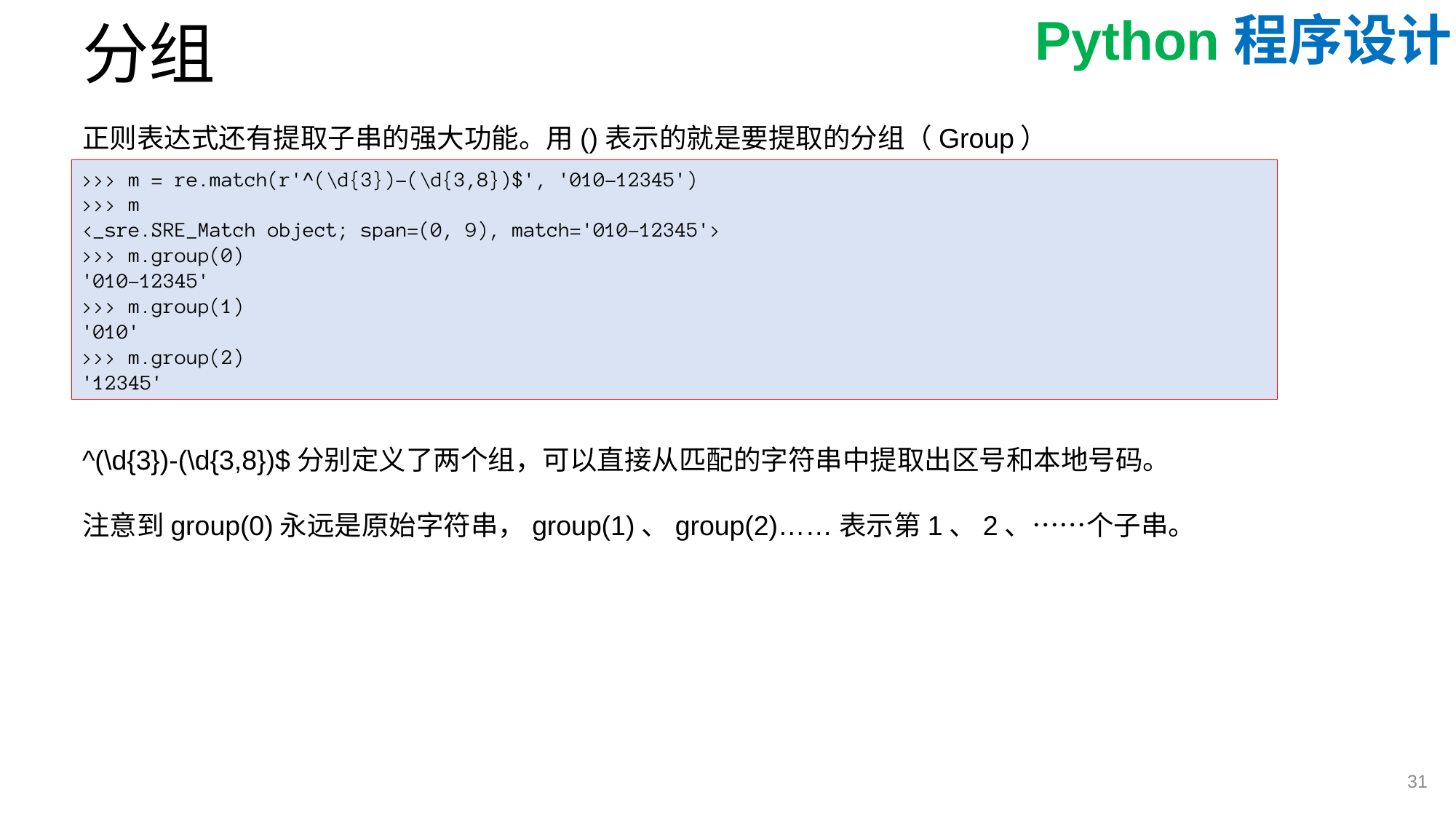

# 分组
正则表达式还有提取子串的强大功能。用()表示的就是要提取的分组（Group）
>>> m = re.match(r'^(\d{3})-(\d{3,8})$', '010-12345')
>>> m
<_sre.SRE_Match object; span=(0, 9), match='010-12345'>
>>> m.group(0)
'010-12345'
>>> m.group(1)
'010'
>>> m.group(2)
'12345'
^(\d{3})-(\d{3,8})$分别定义了两个组，可以直接从匹配的字符串中提取出区号和本地号码。

注意到group(0)永远是原始字符串，group(1)、group(2)……表示第1、2、……个子串。
31